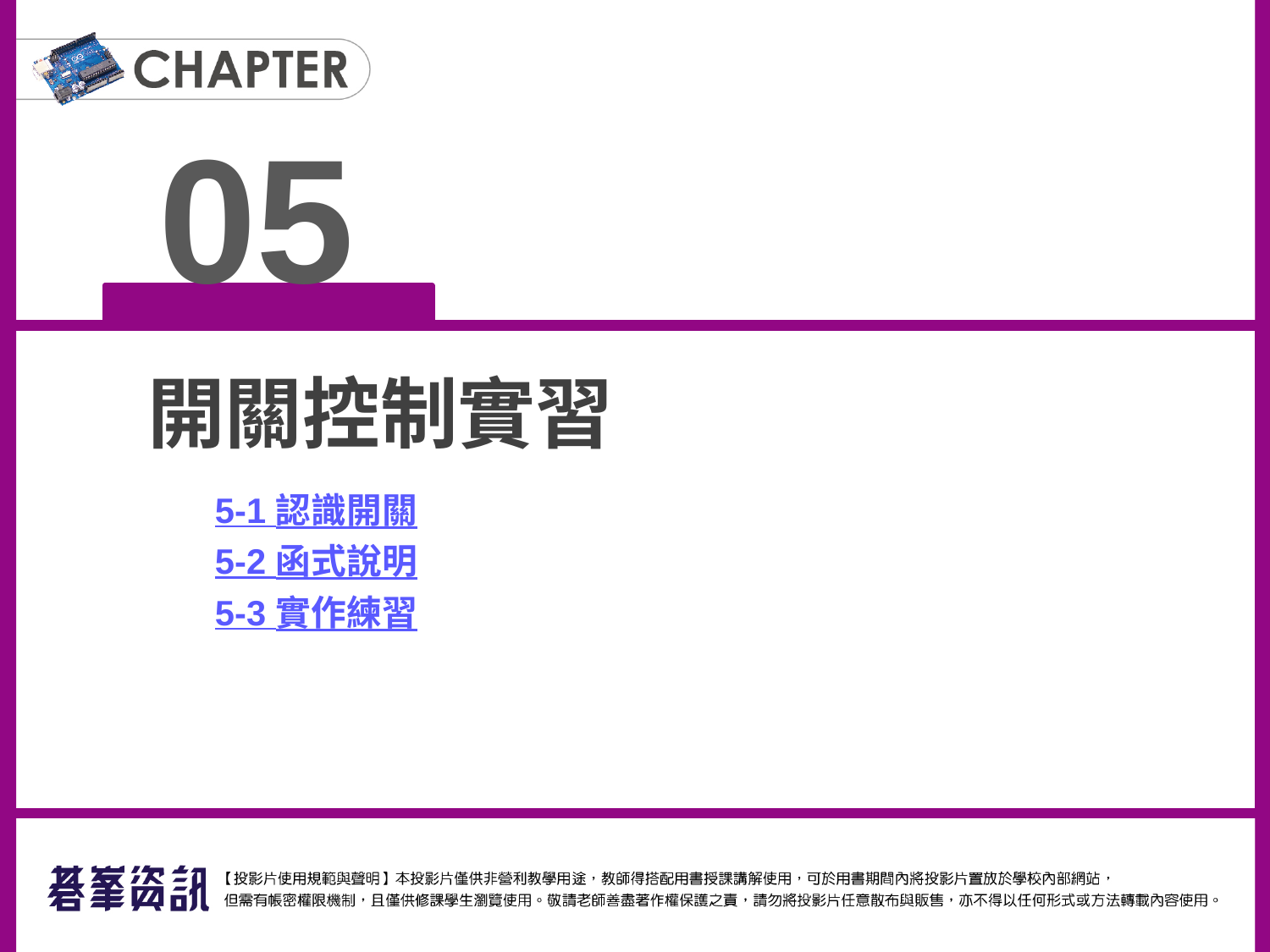

05
開關控制實習
5-1 認識開關
5-2 函式說明
5-3 實作練習